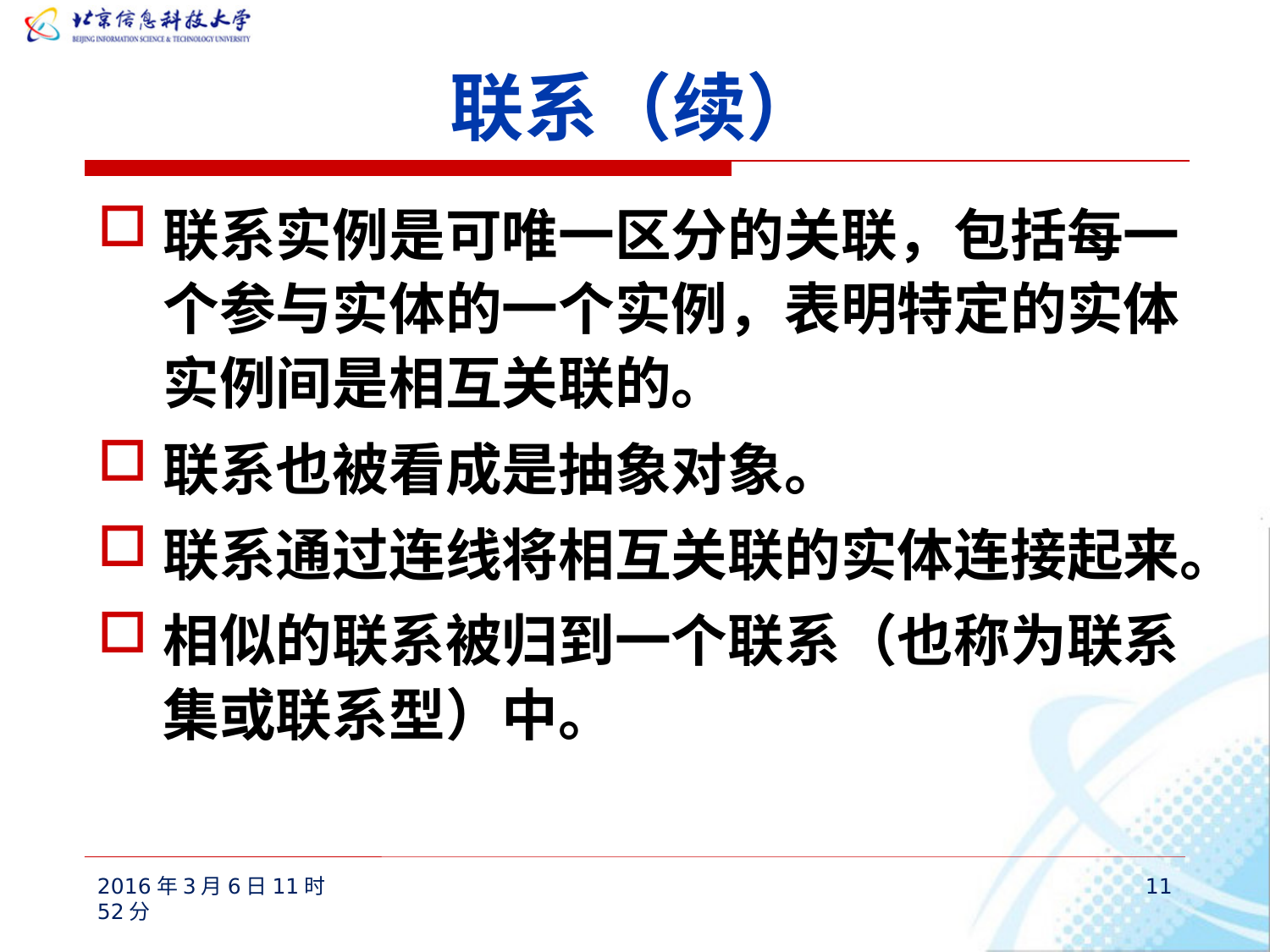

# 联系（续）
联系实例是可唯一区分的关联，包括每一个参与实体的一个实例，表明特定的实体实例间是相互关联的。
联系也被看成是抽象对象。
联系通过连线将相互关联的实体连接起来。
相似的联系被归到一个联系（也称为联系集或联系型）中。
2016年3月6日11时52分
11